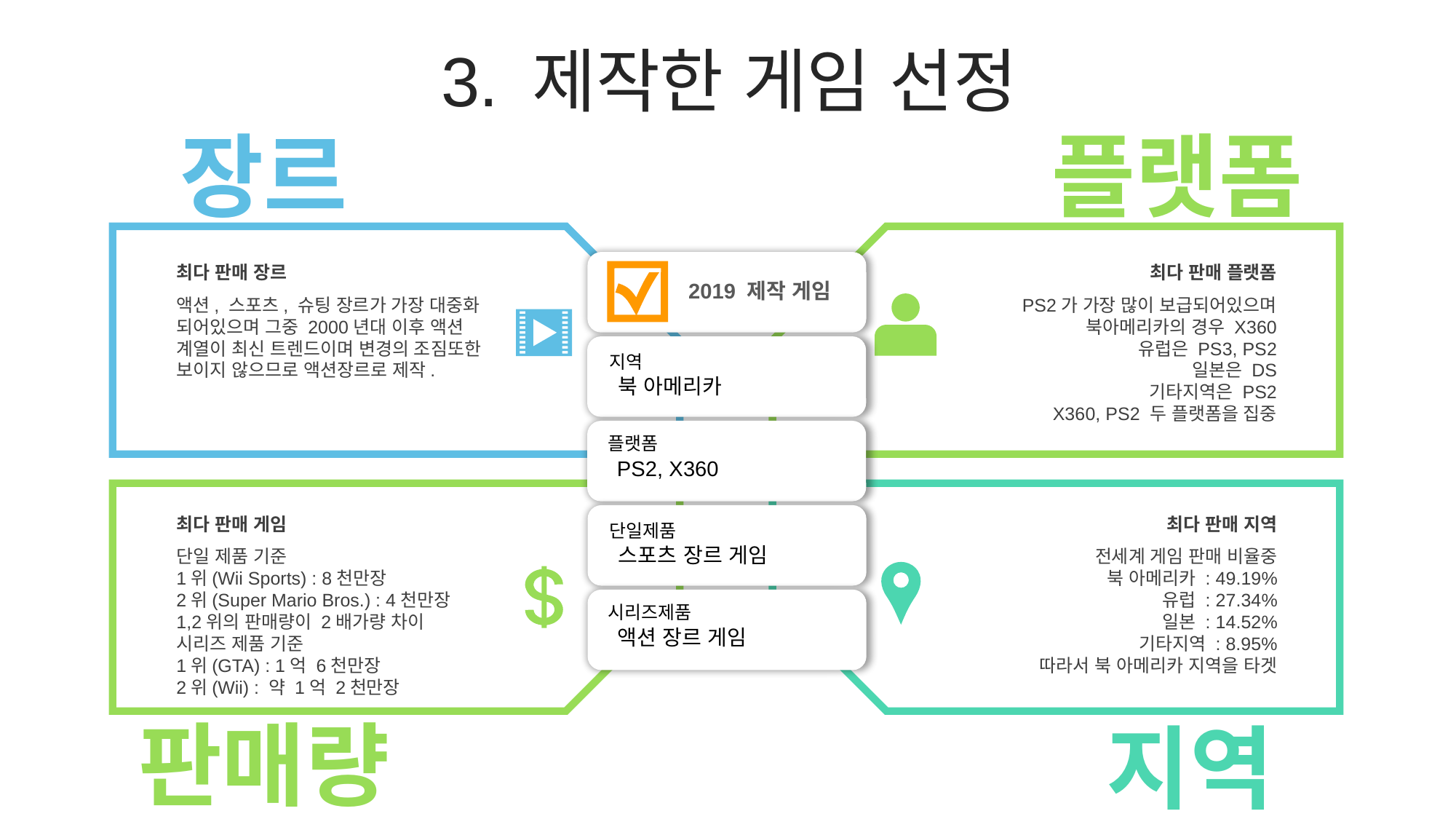

3. 제작한 게임 선정
장르
플랫폼

최다 판매 장르
액션, 스포츠, 슈팅 장르가 가장 대중화 되어있으며 그중 2000년대 이후 액션 계열이 최신 트렌드이며 변경의 조짐또한 보이지 않으므로 액션장르로 제작.
최다 판매 플랫폼
PS2가 가장 많이 보급되어있으며
북아메리카의 경우 X360
유럽은 PS3, PS2
일본은 DS
기타지역은 PS2
X360, PS2 두 플랫폼을 집중

2019 제작 게임

지역
북 아메리카
플랫폼

PS2, X360

최다 판매 게임
단일 제품 기준
1위(Wii Sports) : 8천만장
2위(Super Mario Bros.) : 4천만장
1,2위의 판매량이 2배가량 차이
시리즈 제품 기준
1위(GTA) : 1억 6천만장
2위(Wii) : 약 1억 2천만장
최다 판매 지역
전세계 게임 판매 비율중
북 아메리카 : 49.19%
유럽 : 27.34%
일본 : 14.52%
기타지역 : 8.95%
따라서 북 아메리카 지역을 타겟
단일제품
스포츠 장르 게임

시리즈제품

액션 장르 게임
판매량
지역